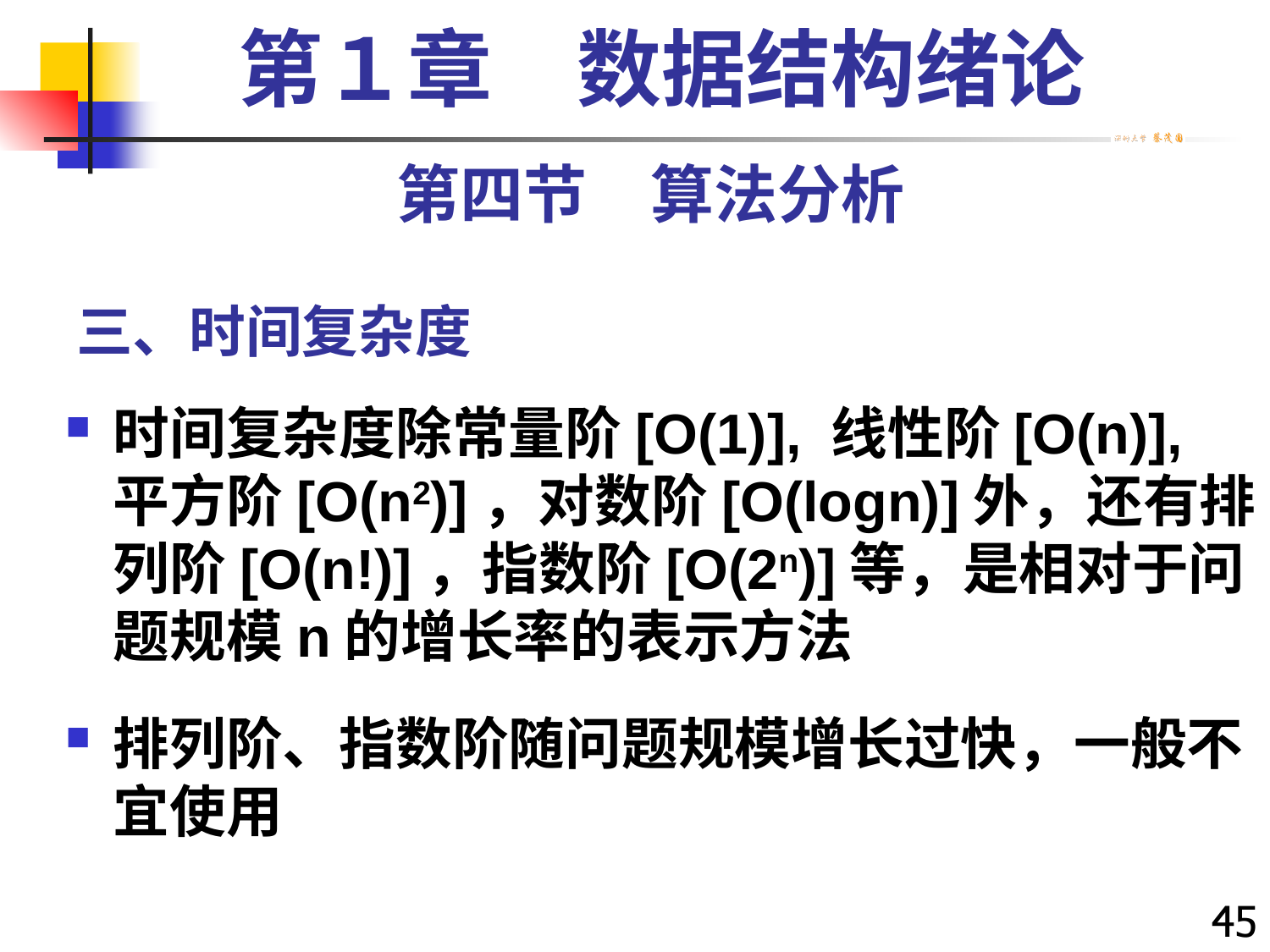

第１章　数据结构绪论
第四节　算法分析
# 三、时间复杂度
时间复杂度除常量阶[O(1)], 线性阶[O(n)], 平方阶[O(n2)]，对数阶[O(logn)]外，还有排列阶[O(n!)]，指数阶[O(2n)]等，是相对于问题规模n的增长率的表示方法
排列阶、指数阶随问题规模增长过快，一般不宜使用
45